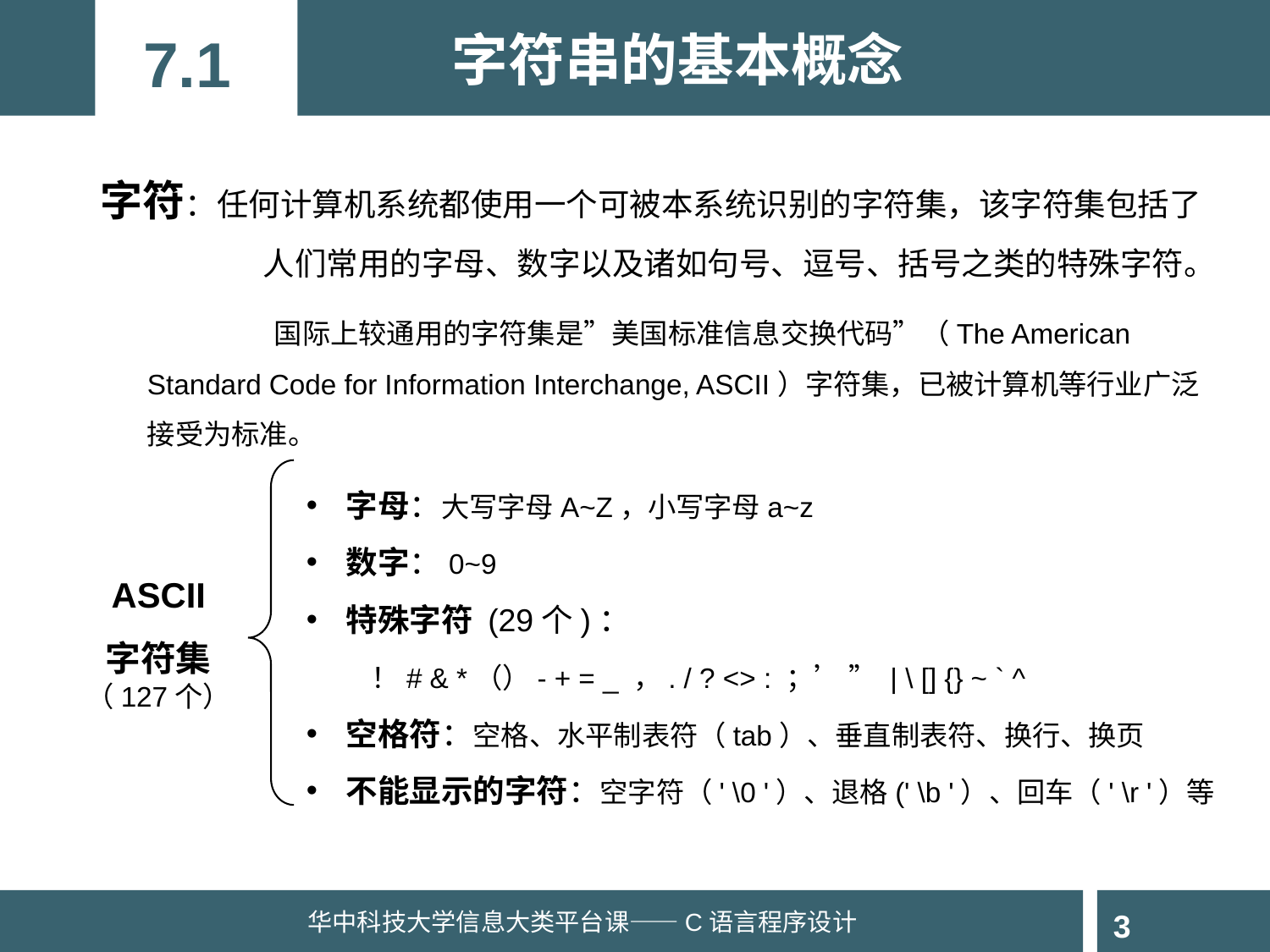

字符串的基本概念
7.1
字符：任何计算机系统都使用一个可被本系统识别的字符集，该字符集包括了	     人们常用的字母、数字以及诸如句号、逗号、括号之类的特殊字符。
	国际上较通用的字符集是”美国标准信息交换代码”（The American Standard Code for Information Interchange, ASCII）字符集，已被计算机等行业广泛接受为标准。

字母：大写字母A~Z，小写字母a~z
数字：0~9
特殊字符 (29个)：
        ！# & *（）- + = _ ，. / ? <> : ；’ ” | \ [] {} ~ ` ^
空格符：空格、水平制表符（tab）、垂直制表符、换行、换页
不能显示的字符：空字符（' \0 '）、退格(' \b '）、回车（' \r '）等
ASCII
字符集
（127个）